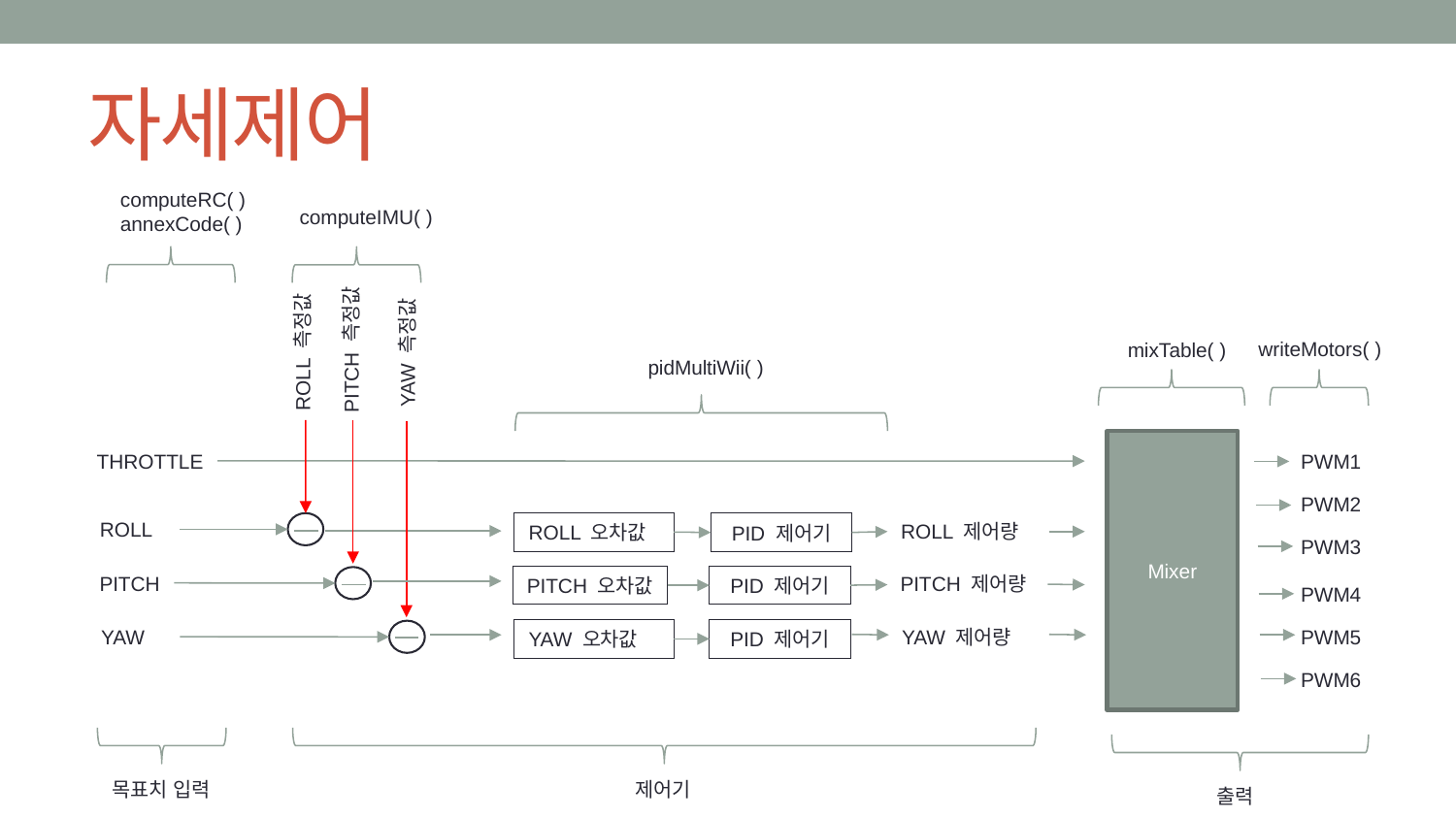

# 자세제어
computeRC( )
annexCode( )
computeIMU( )

writeMotors( )
mixTable( )
PITCH 측정값
ROLL 측정값
YAW 측정값

pidMultiWii( )

Mixer
THROTTLE
PWM1
PWM2
ROLL
ROLL 제어량
ROLL 오차값

PID 제어기
PWM3
PITCH
PITCH 제어량
PITCH 오차값
PID 제어기

PWM4
YAW
YAW 제어량
PWM5
YAW 오차값
PID 제어기

PWM6

목표치 입력
제어기
출력